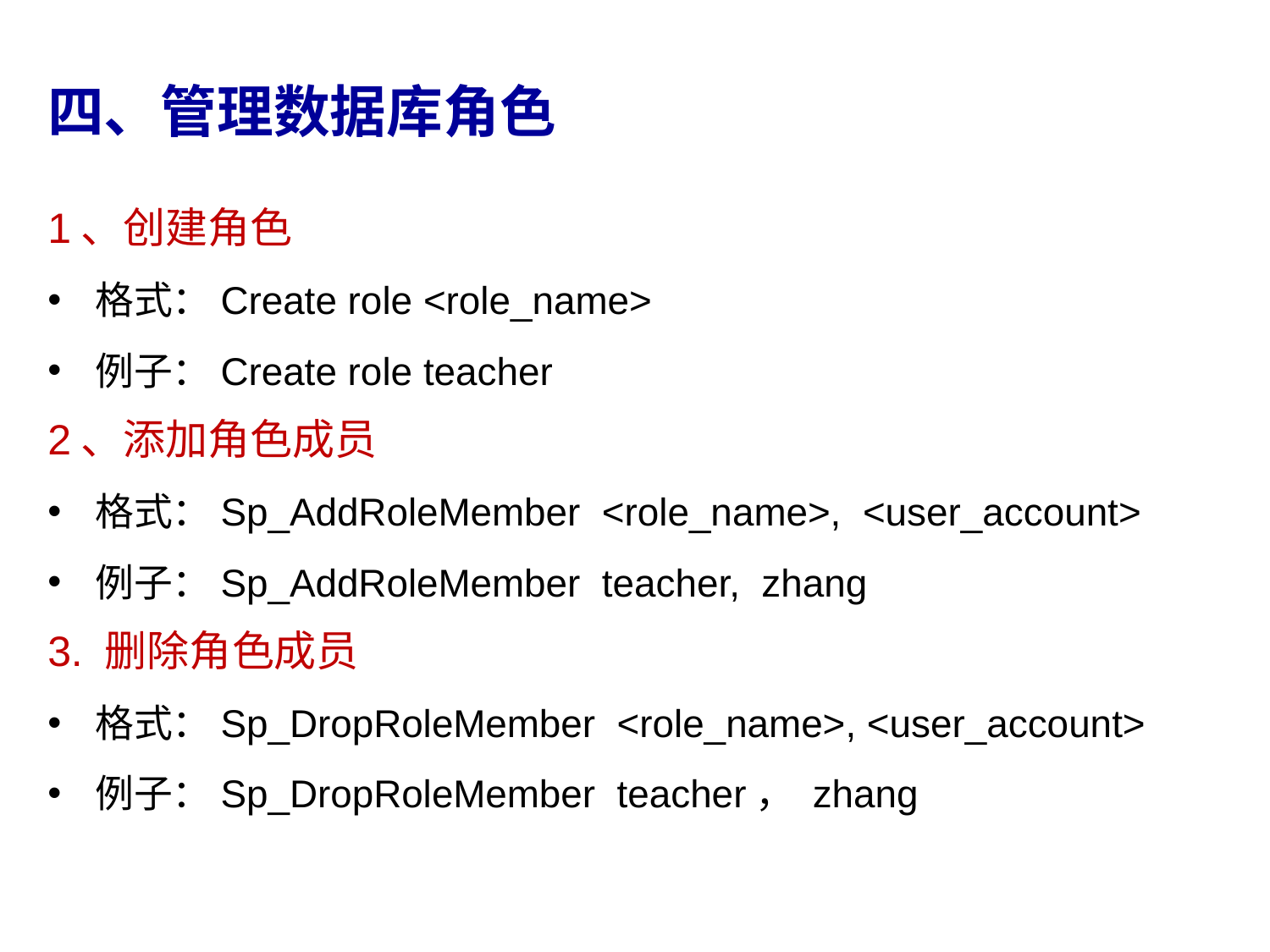

# 四、管理数据库角色
1、创建角色
格式：Create role <role_name>
例子：Create role teacher
2、添加角色成员
格式：Sp_AddRoleMember  <role_name>,  <user_account>
例子：Sp_AddRoleMember  teacher,  zhang
3. 删除角色成员
格式：Sp_DropRoleMember  <role_name>, <user_account>
例子：Sp_DropRoleMember  teacher， zhang